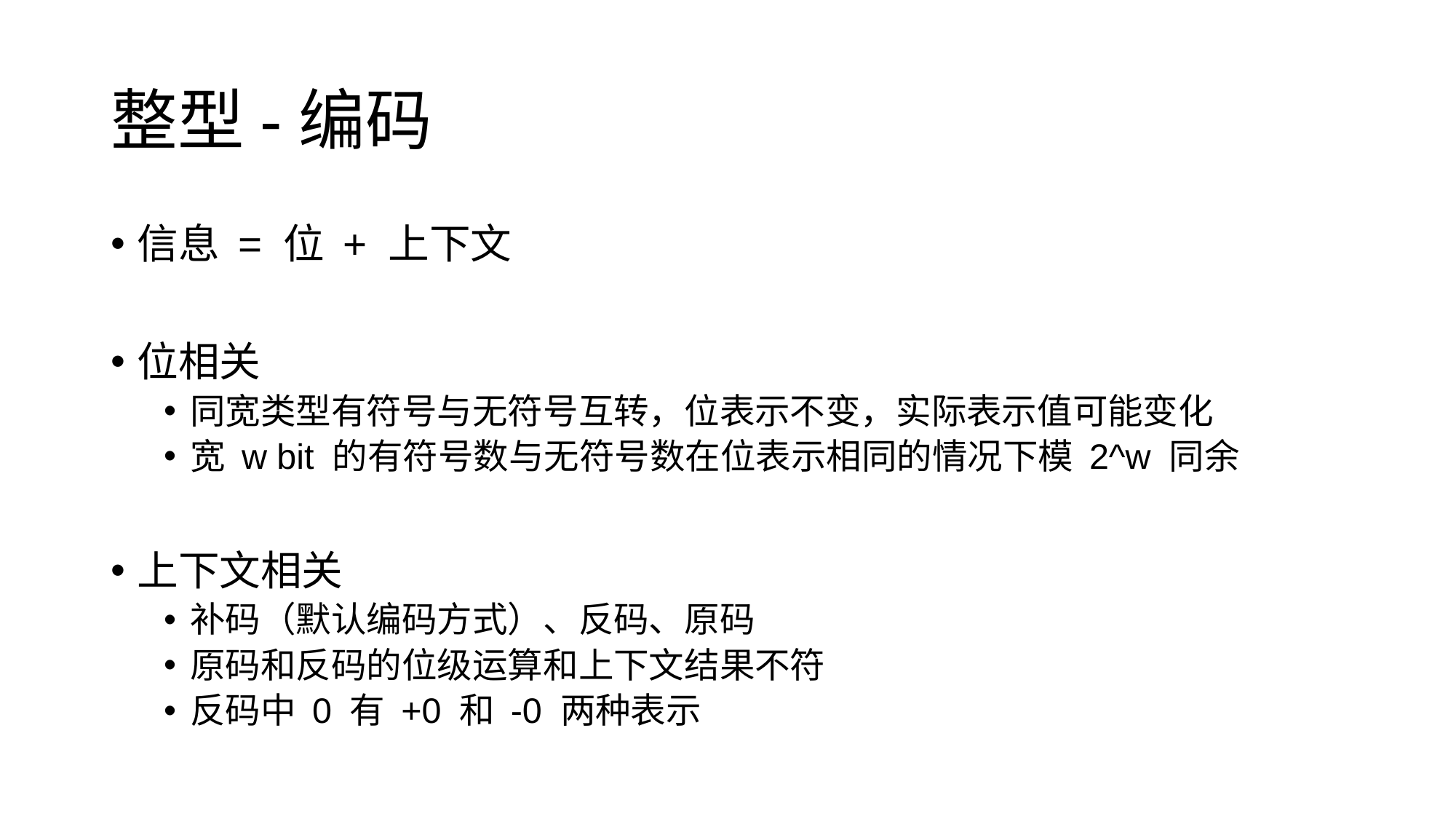

# 整型-编码
信息 = 位 + 上下文

位相关
同宽类型有符号与无符号互转，位表示不变，实际表示值可能变化
宽 w bit 的有符号数与无符号数在位表示相同的情况下模 2^w 同余

上下文相关
补码（默认编码方式）、反码、原码
原码和反码的位级运算和上下文结果不符
反码中 0 有 +0 和 -0 两种表示